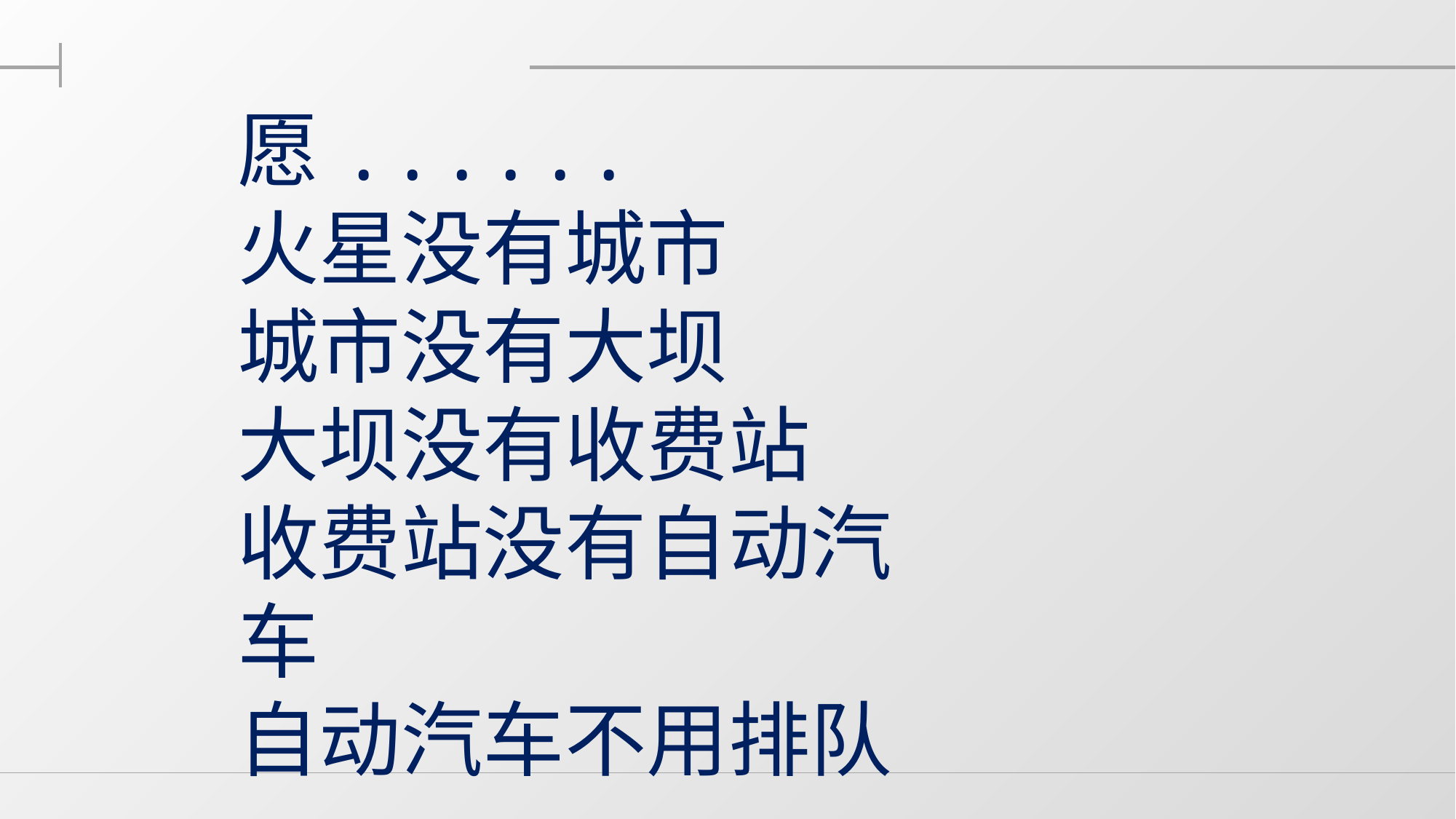

愿......
火星没有城市
城市没有大坝
大坝没有收费站
收费站没有自动汽车
自动汽车不用排队